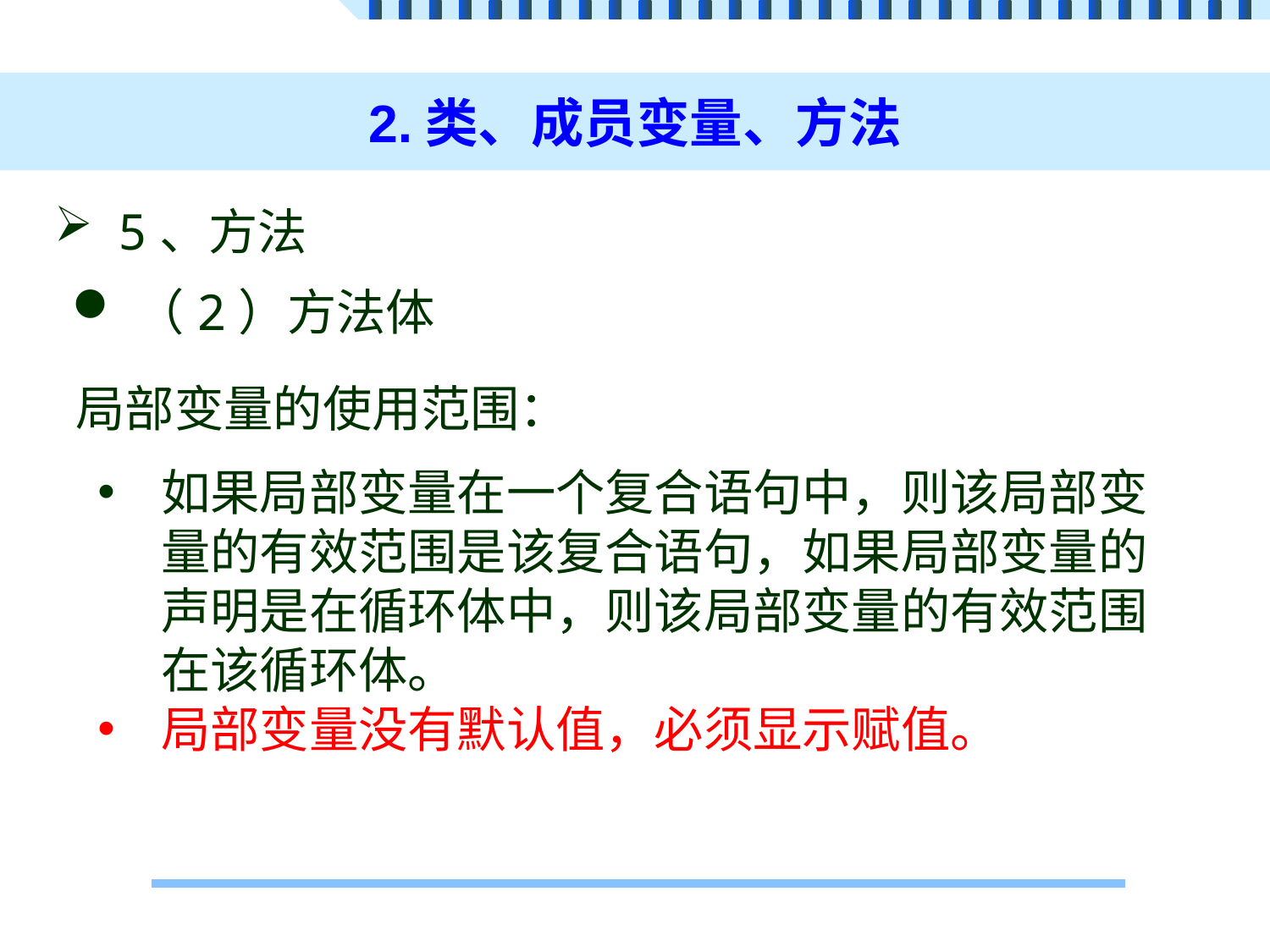

# 2.类、成员变量、方法
5、方法
（2）方法体
局部变量的使用范围：
如果局部变量在一个复合语句中，则该局部变量的有效范围是该复合语句，如果局部变量的声明是在循环体中，则该局部变量的有效范围在该循环体。
局部变量没有默认值，必须显示赋值。